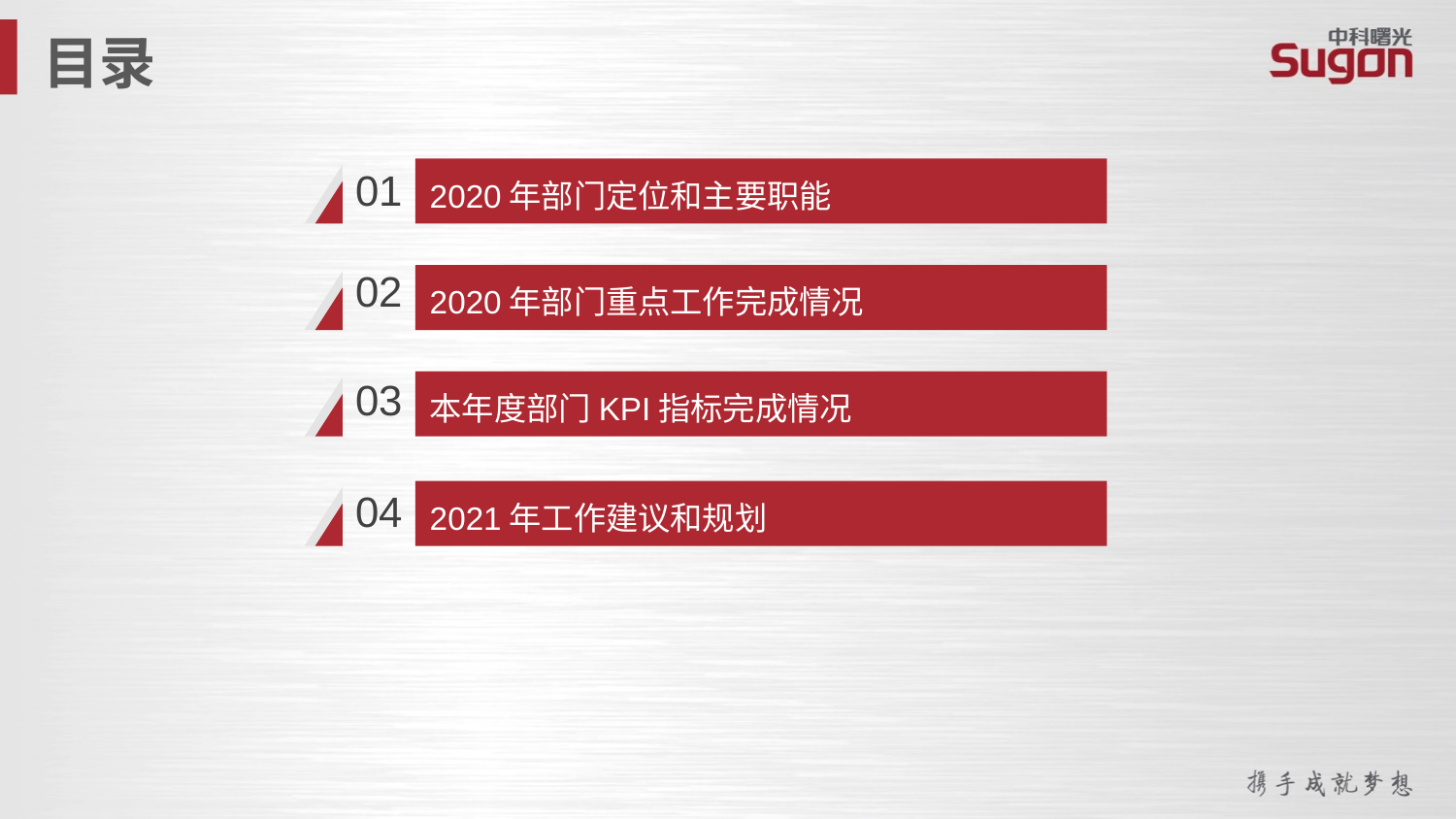

目录
2020年部门定位和主要职能

01

02
2020年部门重点工作完成情况

03
本年度部门KPI指标完成情况

04
2021年工作建议和规划